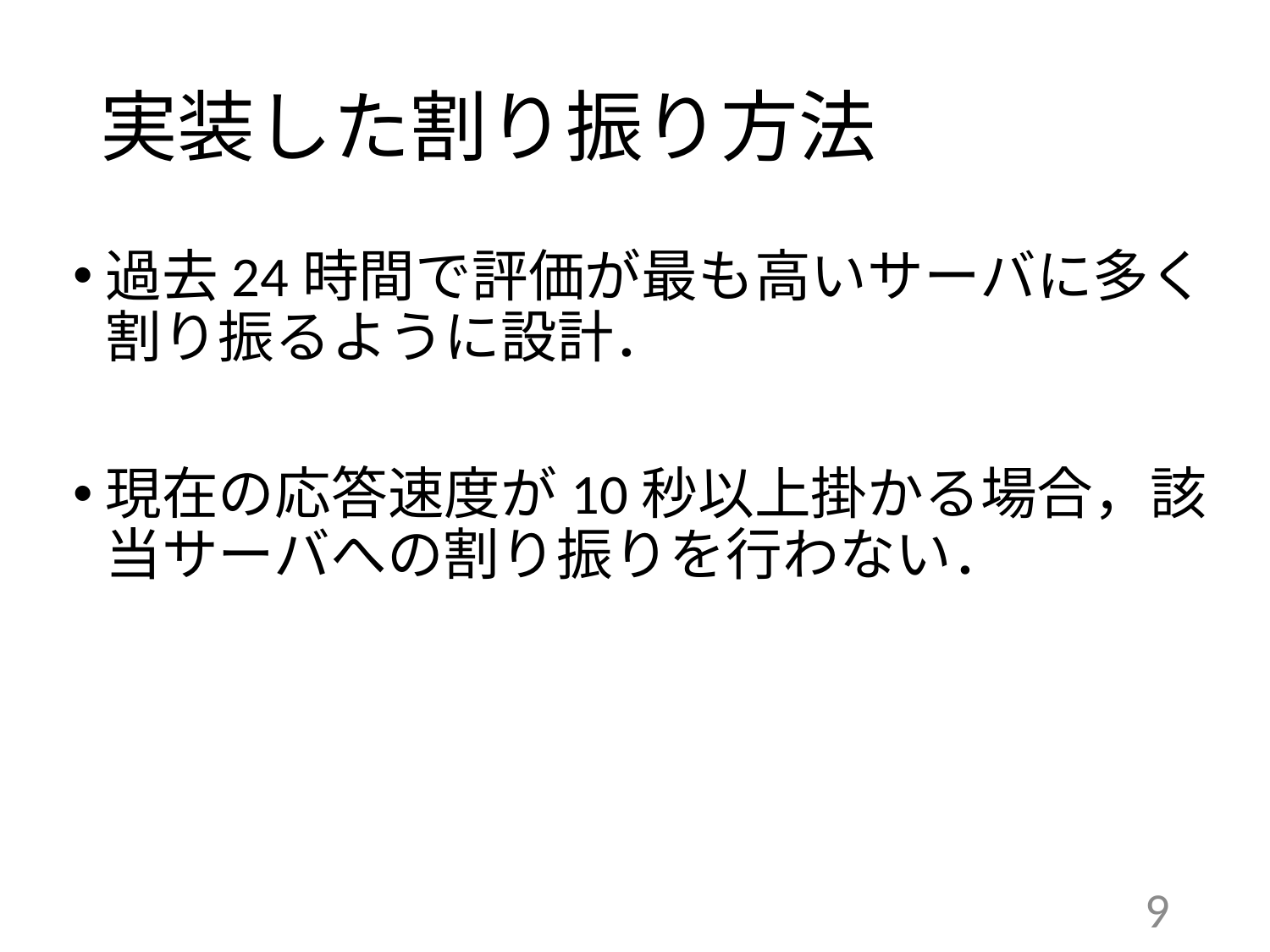

# 実装した割り振り方法

過去24時間で評価が最も高いサーバに多く割り振るように設計．

現在の応答速度が10秒以上掛かる場合，該当サーバへの割り振りを行わない．

9